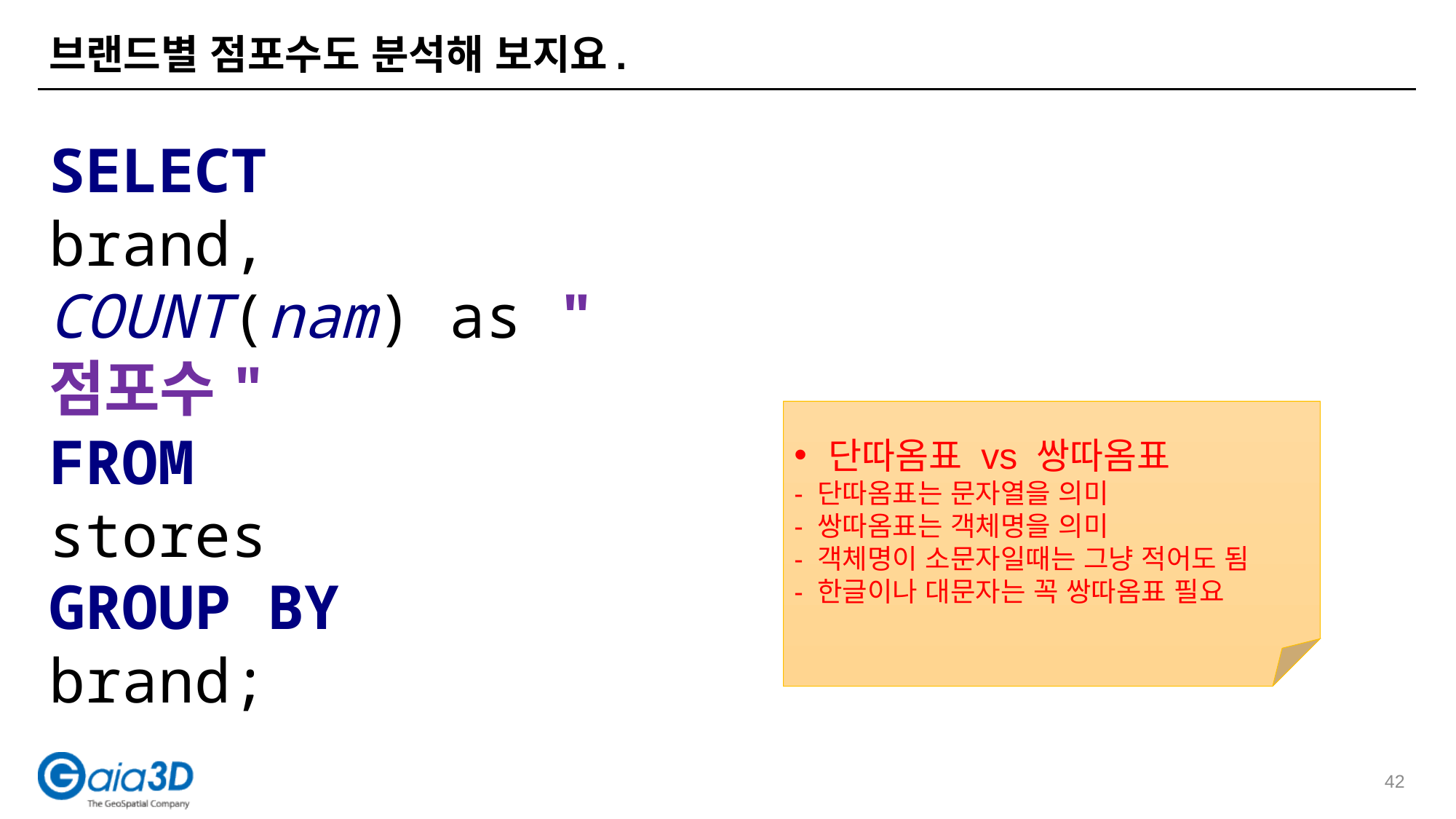

# 브랜드별 점포수도 분석해 보지요.
SELECT
brand,
COUNT(nam) as "점포수"
FROM
stores
GROUP BY
brand;
단따옴표 vs 쌍따옴표
- 단따옴표는 문자열을 의미
- 쌍따옴표는 객체명을 의미
- 객체명이 소문자일때는 그냥 적어도 됨
- 한글이나 대문자는 꼭 쌍따옴표 필요
42